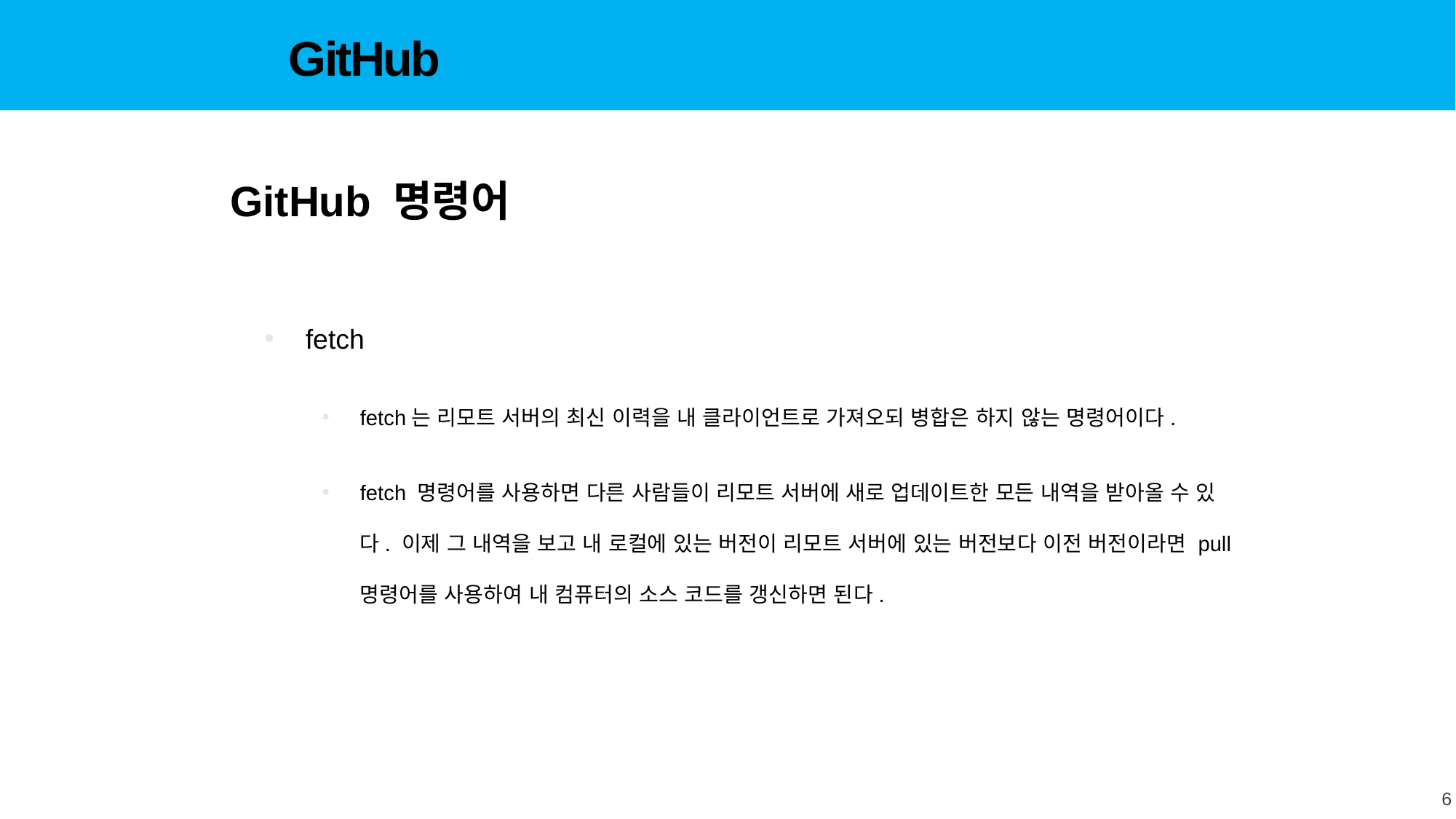

GitHub
GitHub 명령어
fetch
fetch는 리모트 서버의 최신 이력을 내 클라이언트로 가져오되 병합은 하지 않는 명령어이다.
fetch 명령어를 사용하면 다른 사람들이 리모트 서버에 새로 업데이트한 모든 내역을 받아올 수 있다. 이제 그 내역을 보고 내 로컬에 있는 버전이 리모트 서버에 있는 버전보다 이전 버전이라면 pull 명령어를 사용하여 내 컴퓨터의 소스 코드를 갱신하면 된다.